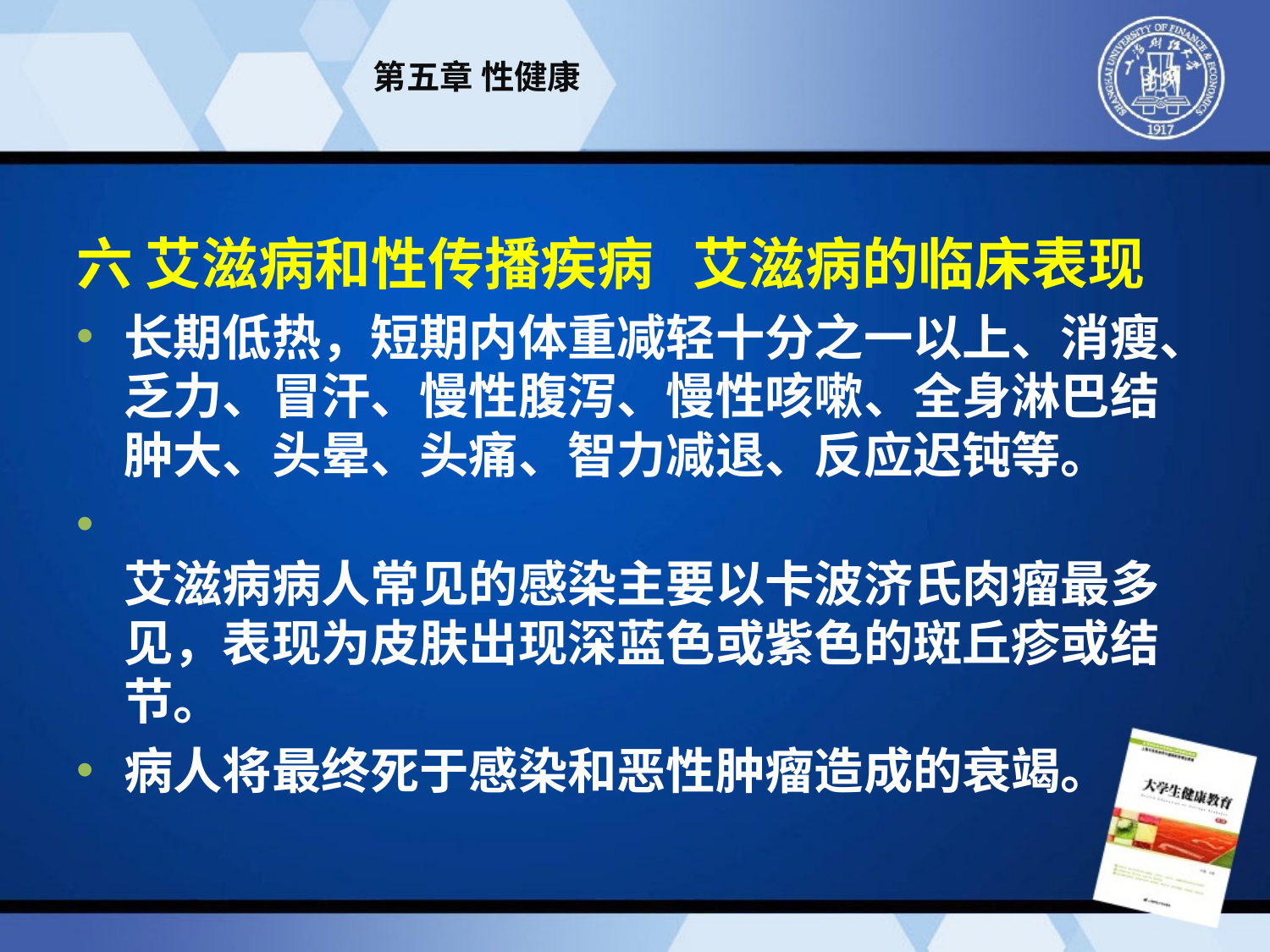

# 第五章 性健康
六 艾滋病和性传播疾病   艾滋病的临床表现
长期低热，短期内体重减轻十分之一以上、消瘦、乏力、冒汗、慢性腹泻、慢性咳嗽、全身淋巴结肿大、头晕、头痛、智力减退、反应迟钝等。
艾滋病病人常见的感染主要以卡波济氏肉瘤最多见，表现为皮肤出现深蓝色或紫色的斑丘疹或结节。
病人将最终死于感染和恶性肿瘤造成的衰竭。